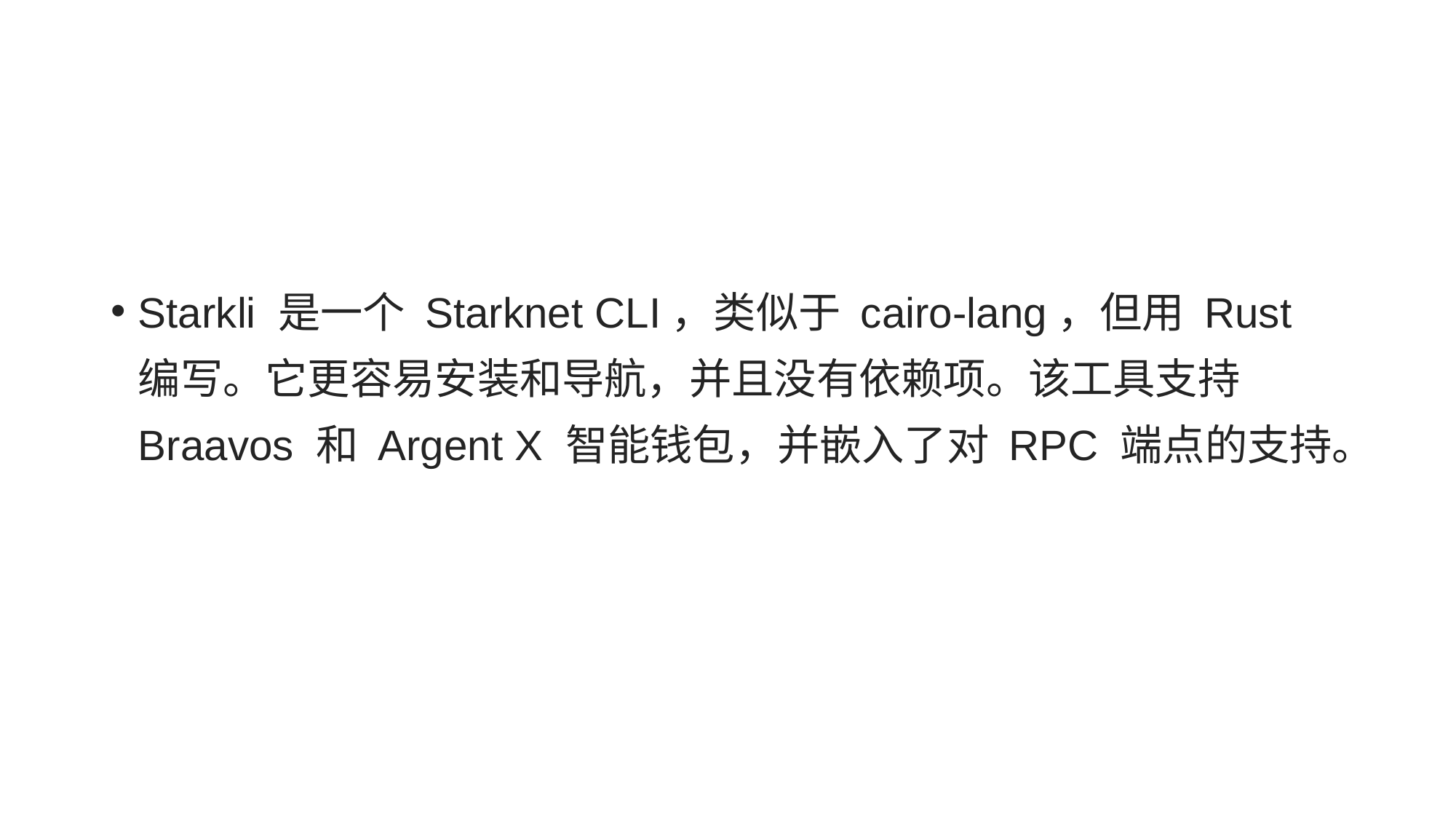

Starkli 是一个 Starknet CLI，类似于 cairo-lang，但用 Rust 编写。它更容易安装和导航，并且没有依赖项。该工具支持 Braavos 和 Argent X 智能钱包，并嵌入了对 RPC 端点的支持。